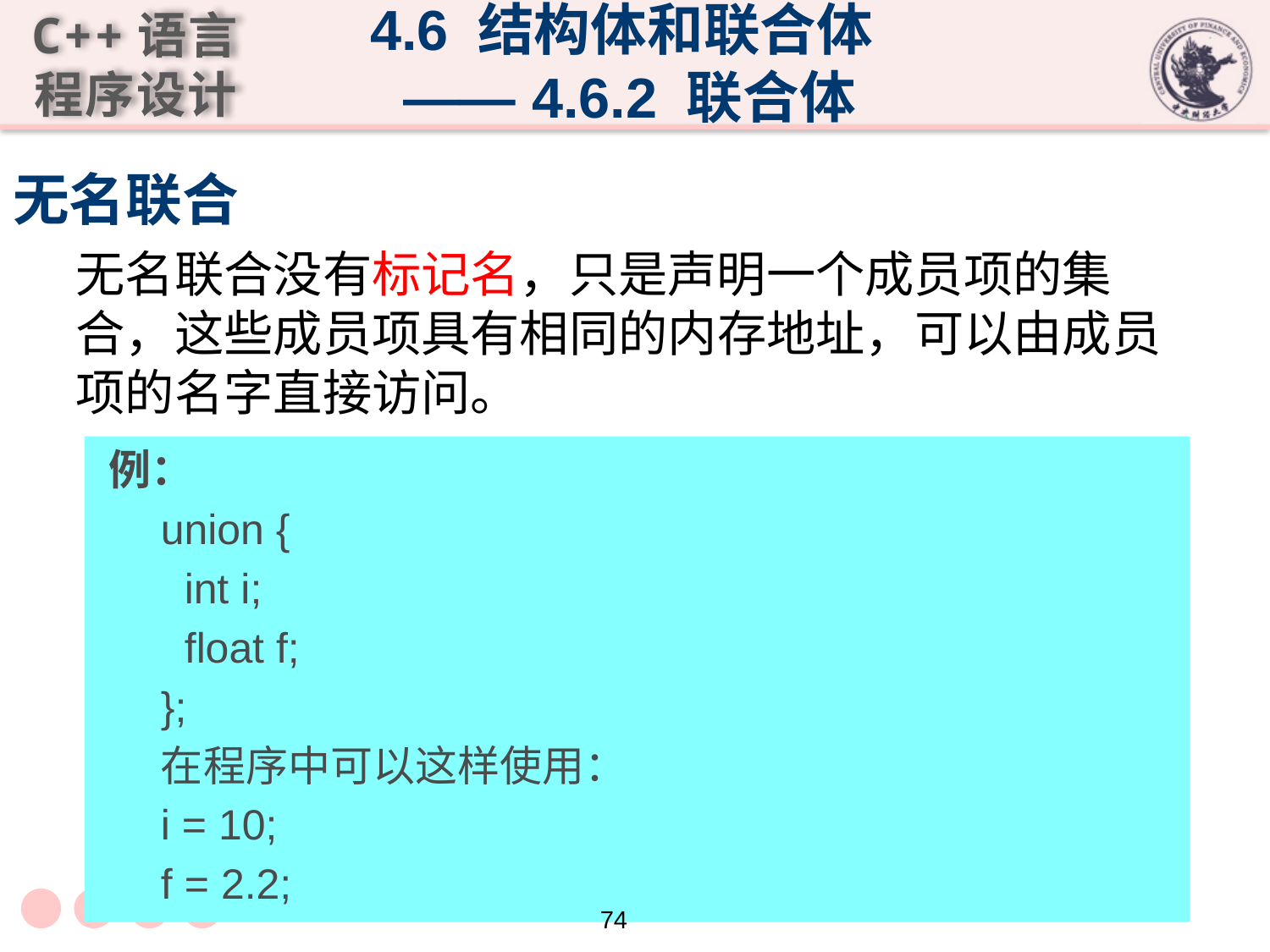

4.6 结构体和联合体
 —— 4.6.2 联合体
# 无名联合
无名联合没有标记名，只是声明一个成员项的集合，这些成员项具有相同的内存地址，可以由成员项的名字直接访问。
例：
union {
  int i;
  float f;
};
在程序中可以这样使用：
i = 10;
f = 2.2;
74